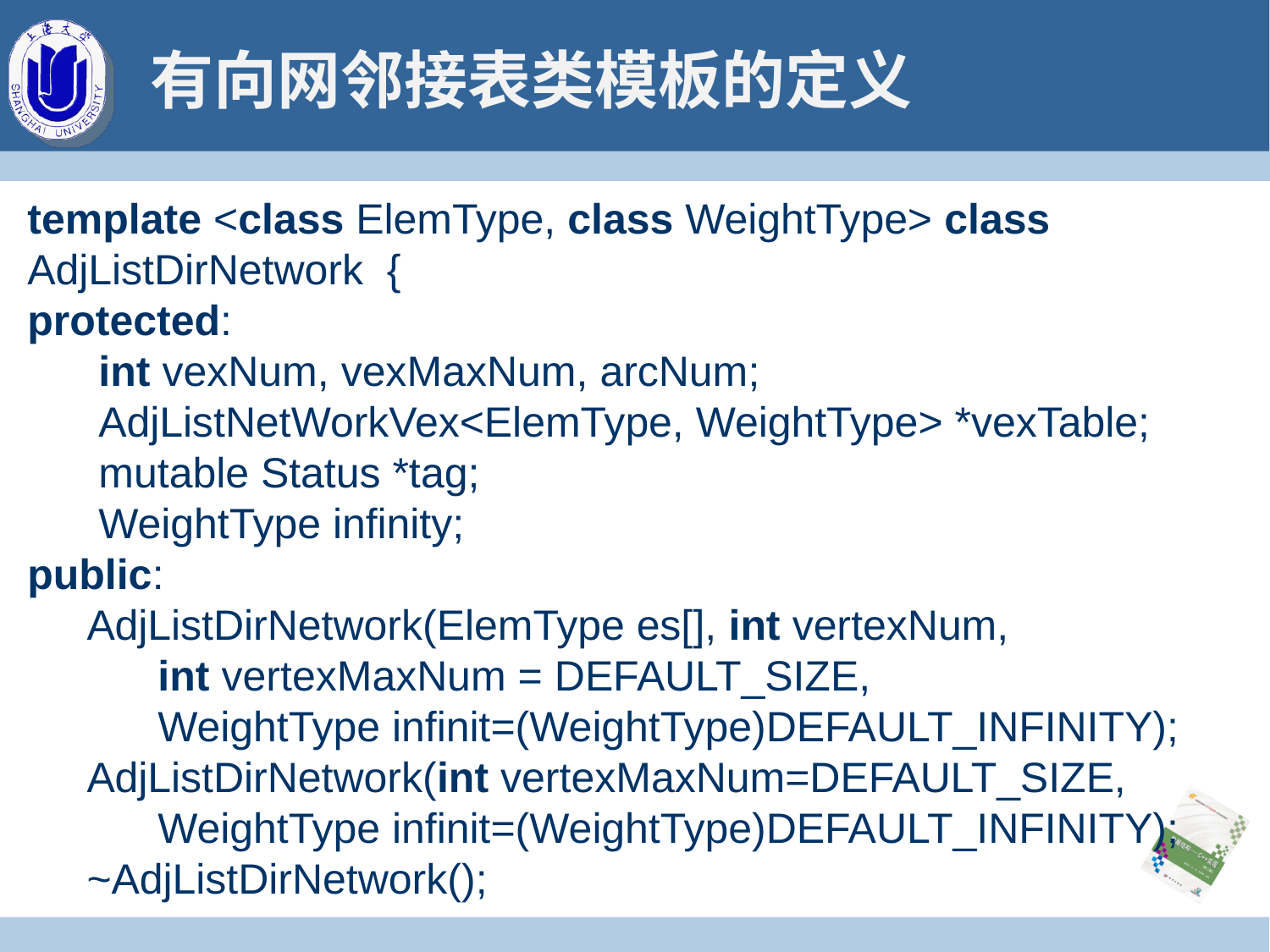

# 有向网邻接表类模板的定义
template <class ElemType, class WeightType> class AdjListDirNetwork  {
protected:
      int vexNum, vexMaxNum, arcNum;
      AdjListNetWorkVex<ElemType, WeightType> *vexTable;
      mutable Status *tag;
      WeightType infinity;
public:
     AdjListDirNetwork(ElemType es[], int vertexNum,
           int vertexMaxNum = DEFAULT_SIZE,
           WeightType infinit=(WeightType)DEFAULT_INFINITY);
     AdjListDirNetwork(int vertexMaxNum=DEFAULT_SIZE,
           WeightType infinit=(WeightType)DEFAULT_INFINITY);
     ~AdjListDirNetwork();